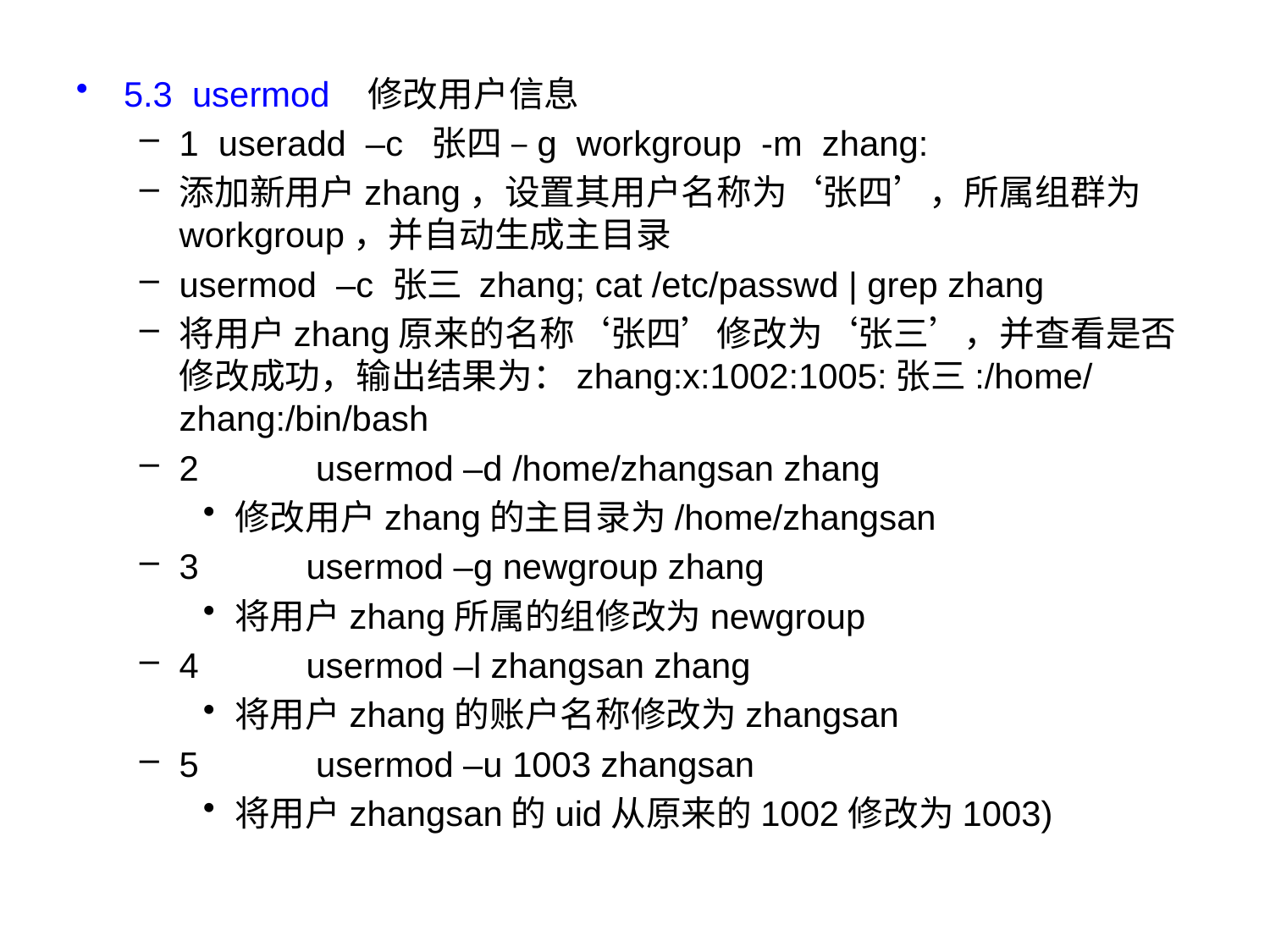

5.3  usermod   修改用户信息
1  useradd  –c  张四 –g  workgroup  -m  zhang:
添加新用户zhang，设置其用户名称为‘张四’，所属组群为workgroup，并自动生成主目录
usermod  –c 张三 zhang; cat /etc/passwd | grep zhang
将用户zhang原来的名称‘张四’修改为‘张三’，并查看是否修改成功，输出结果为：zhang:x:1002:1005:张三:/home/zhang:/bin/bash
2	 usermod –d /home/zhangsan zhang
修改用户zhang的主目录为/home/zhangsan
3	usermod –g newgroup zhang
将用户zhang所属的组修改为newgroup
4	usermod –l zhangsan zhang
将用户zhang的账户名称修改为zhangsan
5	 usermod –u 1003 zhangsan
将用户zhangsan的uid从原来的1002修改为1003)